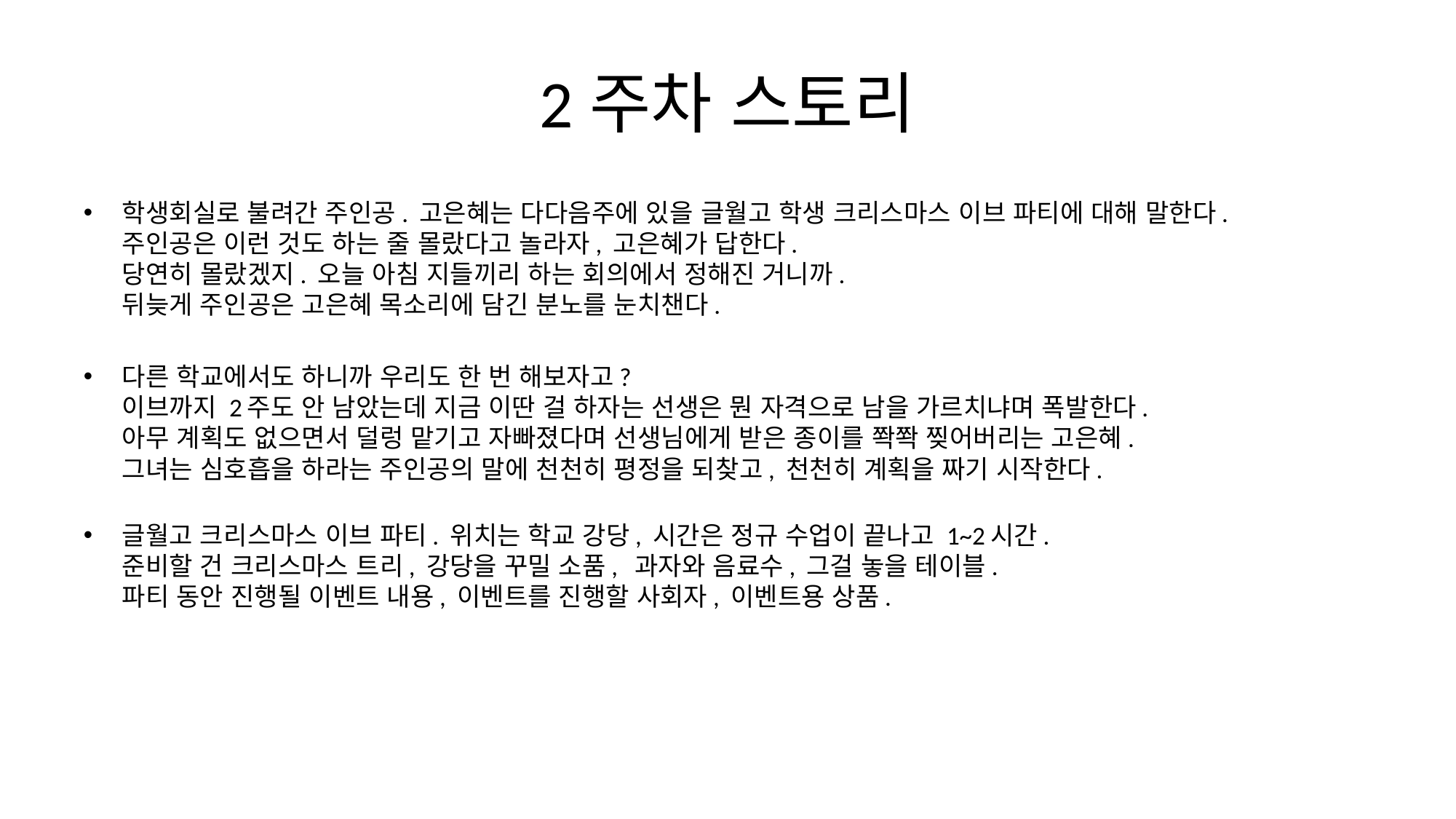

# 2주차 스토리
학생회실로 불려간 주인공. 고은혜는 다다음주에 있을 글월고 학생 크리스마스 이브 파티에 대해 말한다.
주인공은 이런 것도 하는 줄 몰랐다고 놀라자, 고은혜가 답한다.
당연히 몰랐겠지. 오늘 아침 지들끼리 하는 회의에서 정해진 거니까.
뒤늦게 주인공은 고은혜 목소리에 담긴 분노를 눈치챈다.

다른 학교에서도 하니까 우리도 한 번 해보자고?
이브까지 2주도 안 남았는데 지금 이딴 걸 하자는 선생은 뭔 자격으로 남을 가르치냐며 폭발한다.
아무 계획도 없으면서 덜렁 맡기고 자빠졌다며 선생님에게 받은 종이를 쫙쫙 찢어버리는 고은혜.
그녀는 심호흡을 하라는 주인공의 말에 천천히 평정을 되찾고, 천천히 계획을 짜기 시작한다.
글월고 크리스마스 이브 파티. 위치는 학교 강당, 시간은 정규 수업이 끝나고 1~2시간.
준비할 건 크리스마스 트리, 강당을 꾸밀 소품,  과자와 음료수, 그걸 놓을 테이블.
파티 동안 진행될 이벤트 내용, 이벤트를 진행할 사회자, 이벤트용 상품.